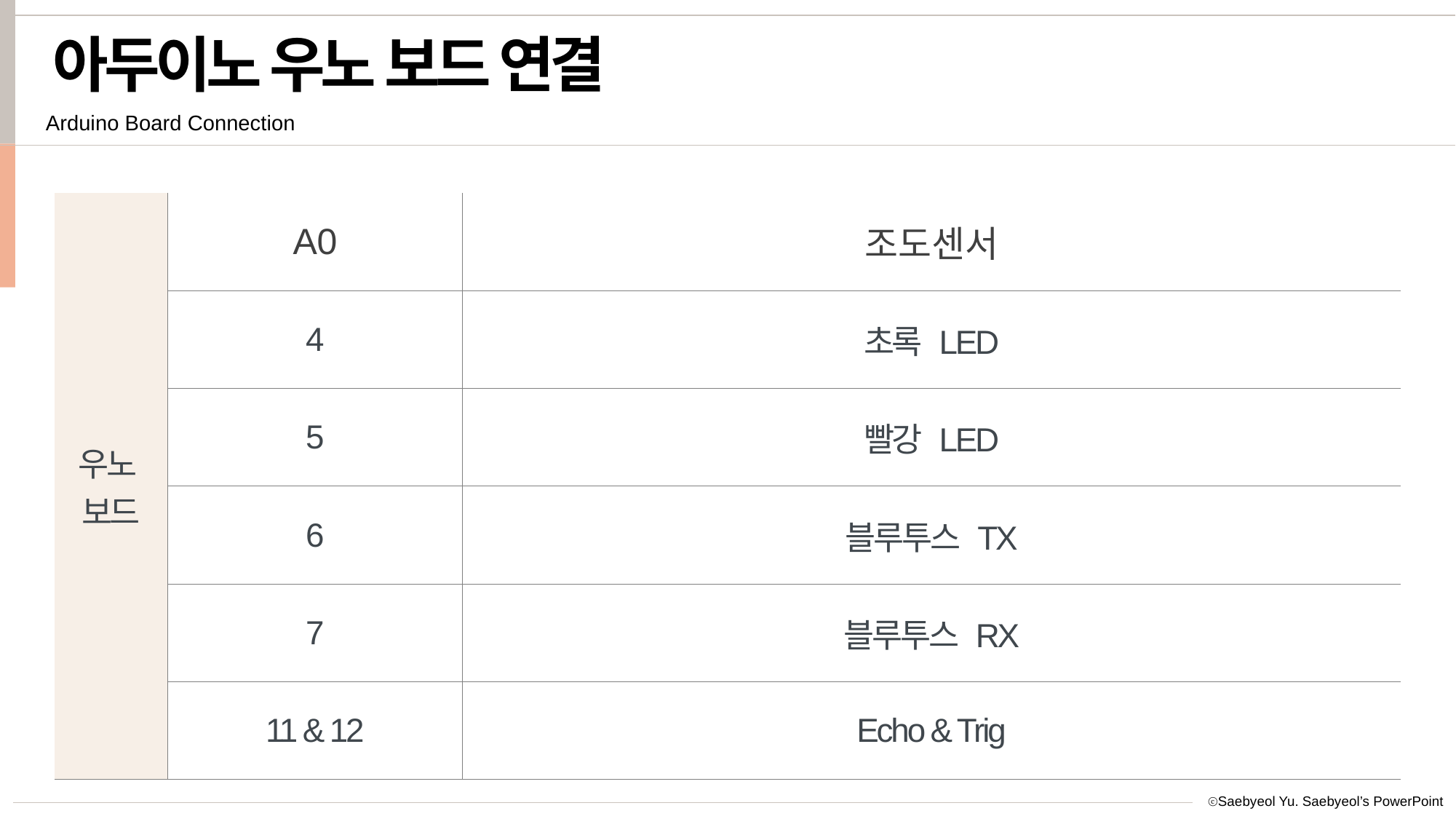

아두이노 우노 보드 연결
Arduino Board Connection
| 우노 보드 | A0 | 조도센서 |
| --- | --- | --- |
|  | 4 | 초록 LED |
|  | 5 | 빨강 LED |
|  | 6 | 블루투스 TX |
|  | 7 | 블루투스 RX |
|  | 11 & 12 | Echo & Trig |